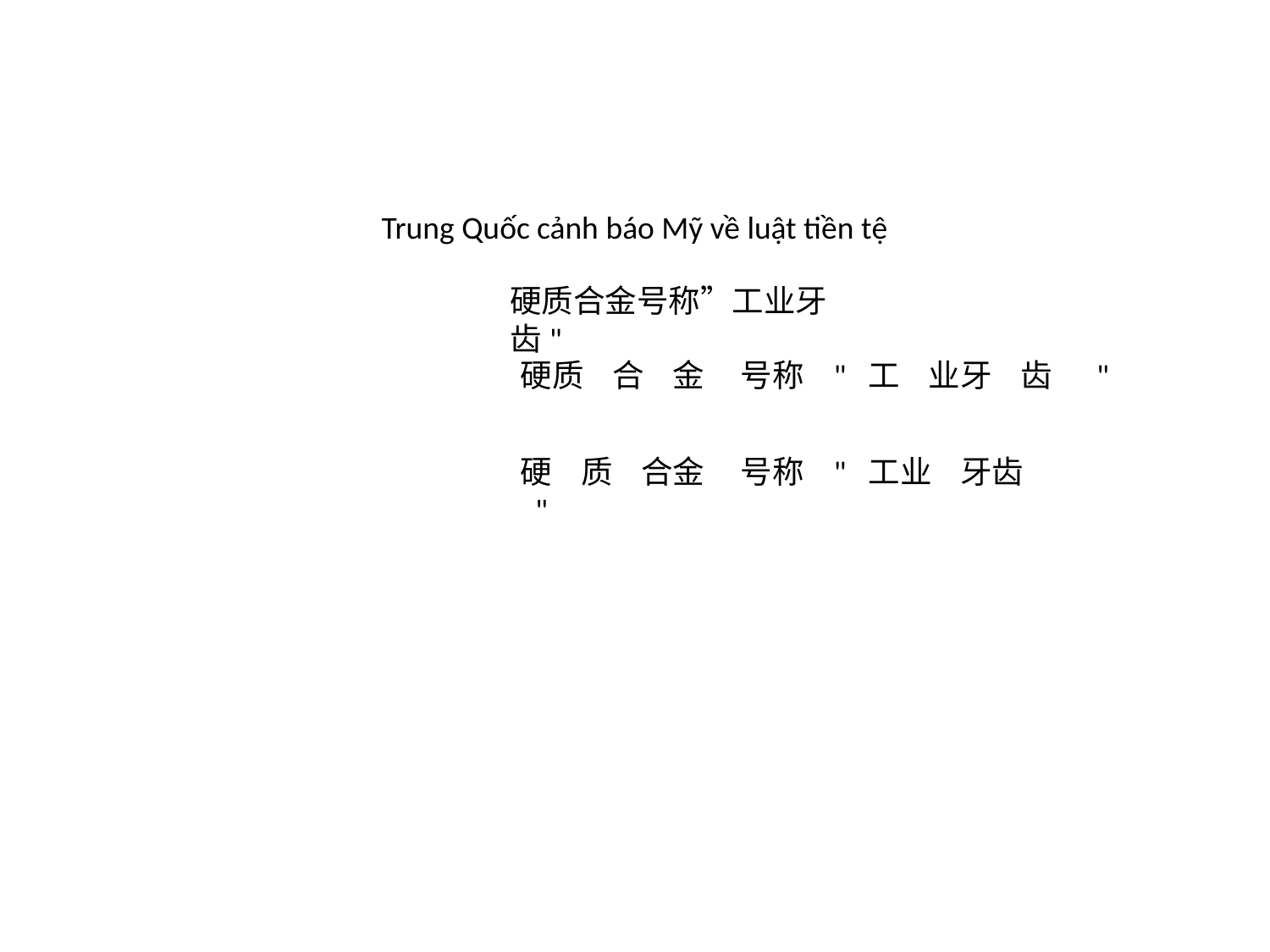

Trung Quốc cảnh báo Mỹ về luật tiền tệ
硬质合金号称”工业牙齿"
硬质    合    金     号称   "  工    业牙    齿     "
硬    质    合金     号称   "  工业    牙齿     "